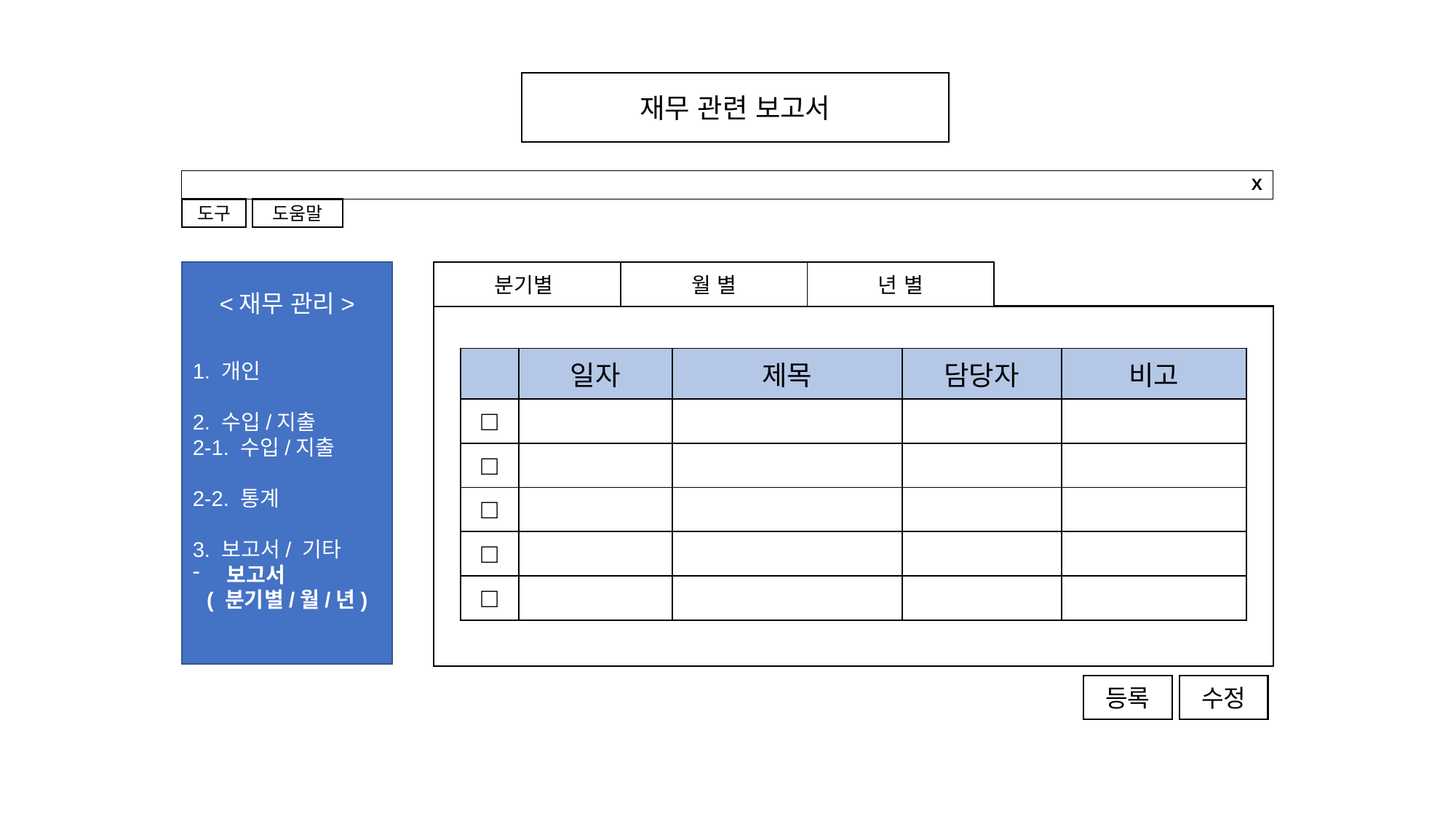

재무 관련 보고서
# X
도움말
도구
<재무 관리>

1. 개인

2. 수입/지출
2-1. 수입/지출

2-2. 통계

3. 보고서/ 기타
보고서
( 분기별/월/년)

| 분기별 | 월 별 | 년 별 |
| --- | --- | --- |

|  | 일자 | 제목 | 담당자 | 비고 |
| --- | --- | --- | --- | --- |
| □ |  |  |  |  |
| □ |  |  |  |  |
| □ |  |  |  |  |
| □ |  |  |  |  |
| □ |  |  |  |  |
등록
수정